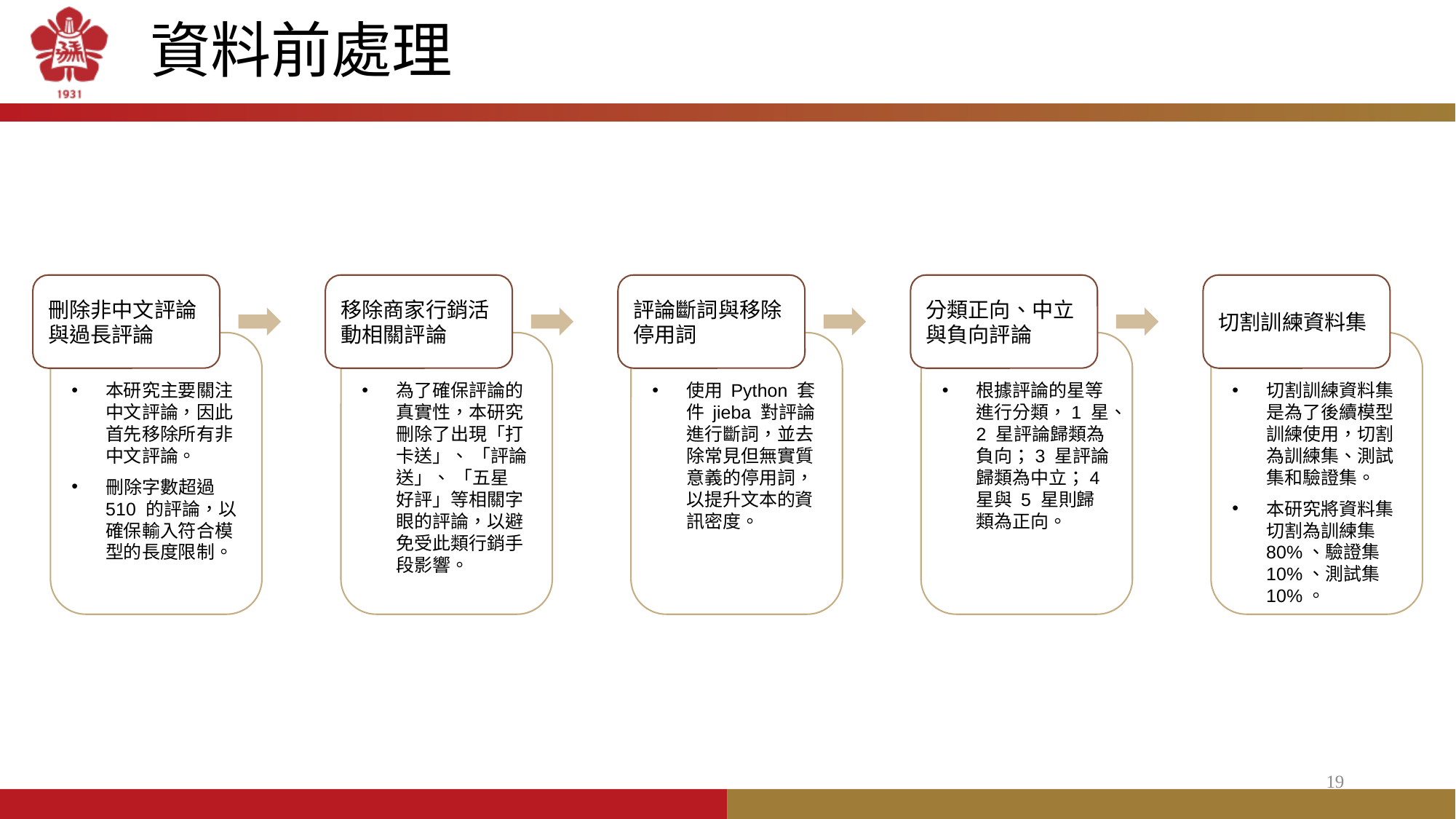

# 資料前處理
刪除非中文評論與過長評論
移除商家行銷活動相關評論
評論斷詞與移除停用詞
分類正向、中立與負向評論
切割訓練資料集

切割訓練資料集是為了後續模型訓練使用，切割為訓練集、測試集和驗證集。
本研究將資料集切割為訓練集 80%、驗證集 10%、測試集 10%。

為了確保評論的真實性，本研究刪除了出現「打卡送」、 「評論送」、 「五星 好評」等相關字眼的評論，以避免受此類行銷手段影響。

根據評論的星等進行分類，1 星、2 星評論歸類為負向；3 星評論歸類為中立；4 星與 5 星則歸類為正向。

本研究主要關注中文評論，因此首先移除所有非中文評論。
刪除字數超過 510 的評論，以確保輸入符合模型的長度限制。

使用 Python 套件 jieba 對評論進行斷詞，並去除常見但無實質意義的停用詞，以提升文本的資訊密度。
19